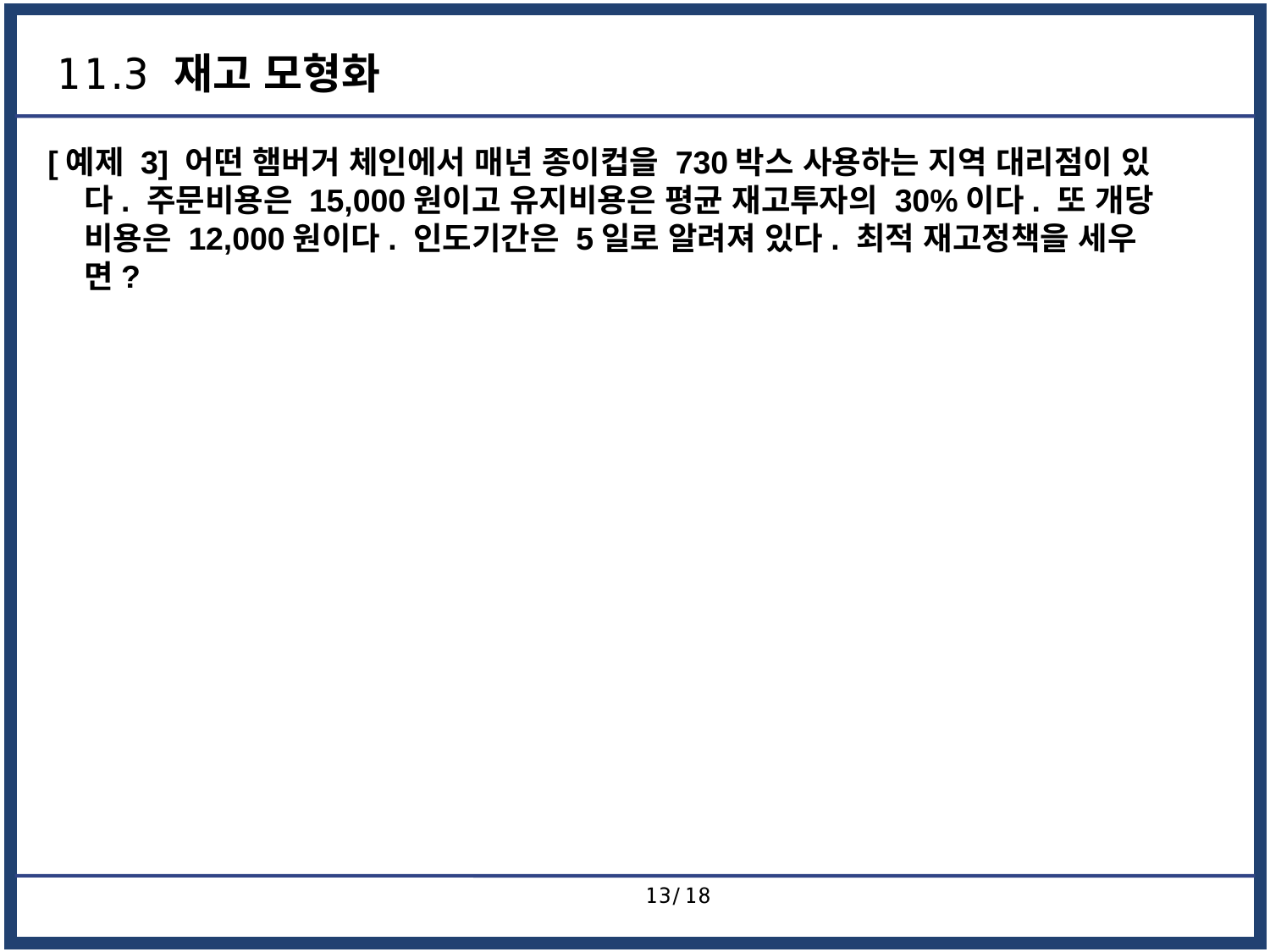

# 11.3 재고 모형화
[예제 3] 어떤 햄버거 체인에서 매년 종이컵을 730박스 사용하는 지역 대리점이 있다. 주문비용은 15,000원이고 유지비용은 평균 재고투자의 30%이다. 또 개당 비용은 12,000원이다. 인도기간은 5일로 알려져 있다. 최적 재고정책을 세우면?